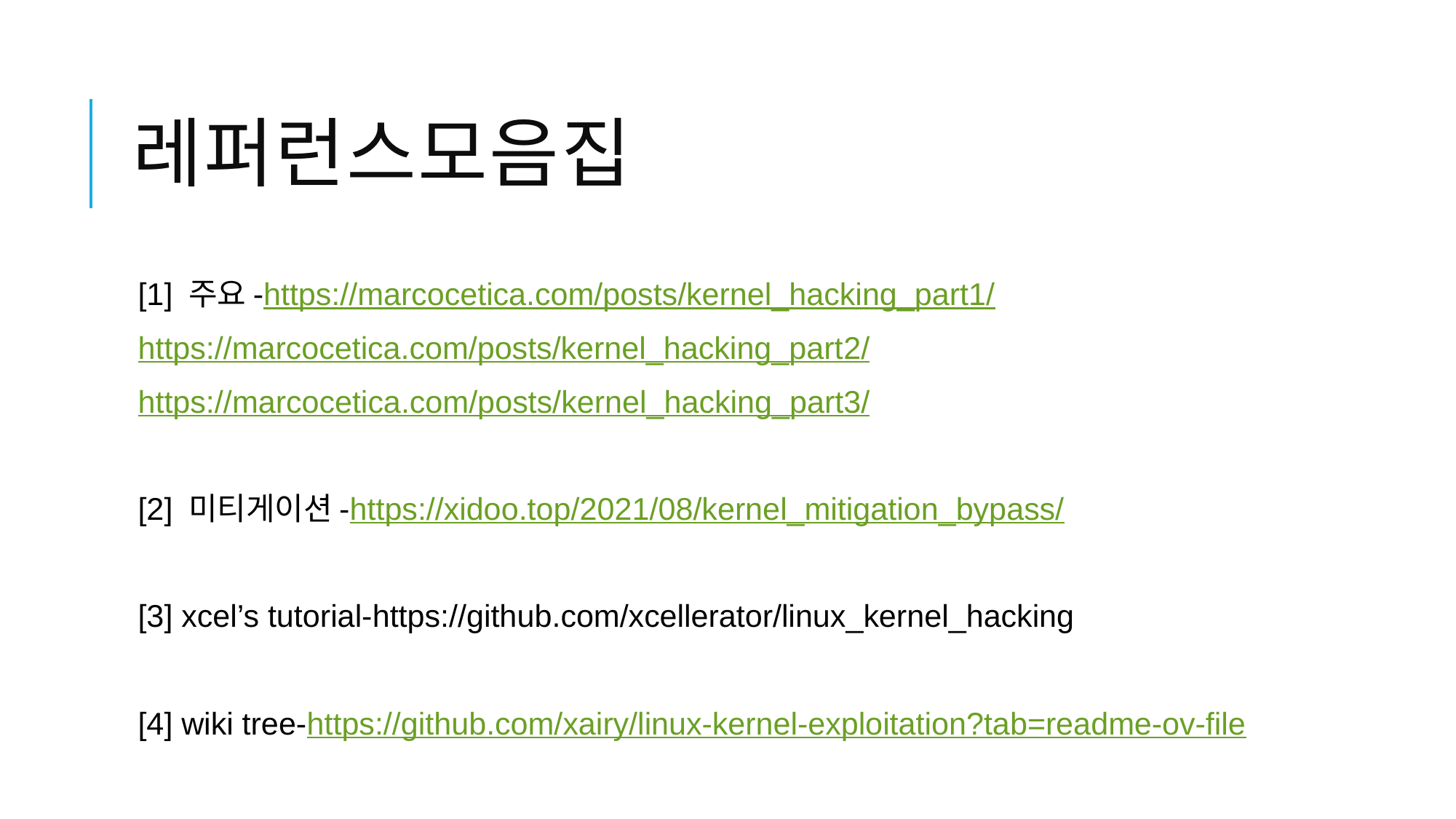

# 레퍼런스모음집
[1] 주요-https://marcocetica.com/posts/kernel_hacking_part1/
https://marcocetica.com/posts/kernel_hacking_part2/
https://marcocetica.com/posts/kernel_hacking_part3/

[2] 미티게이션-https://xidoo.top/2021/08/kernel_mitigation_bypass/

[3] xcel’s tutorial-https://github.com/xcellerator/linux_kernel_hacking

[4] wiki tree-https://github.com/xairy/linux-kernel-exploitation?tab=readme-ov-file